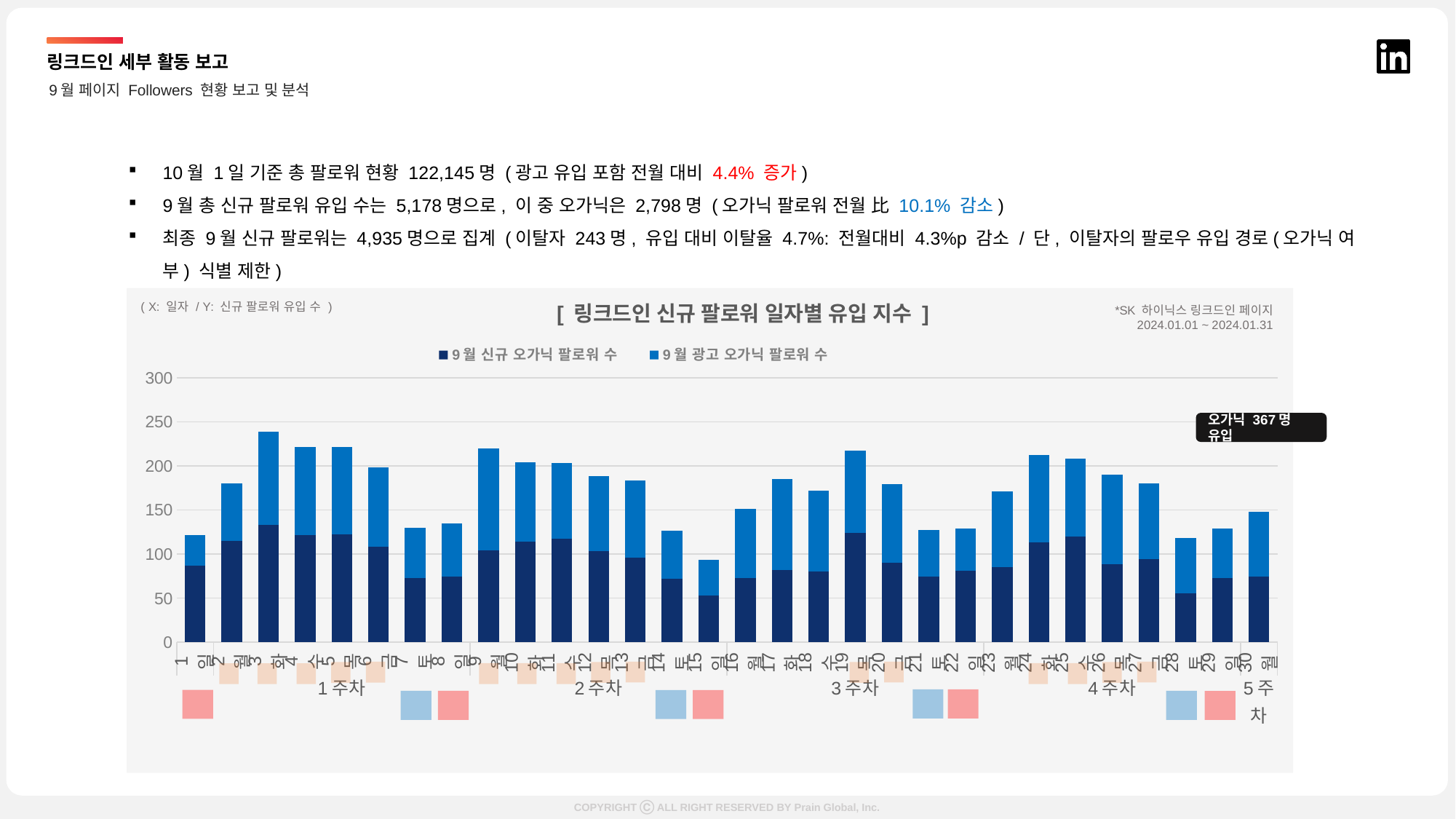

링크드인 세부 활동 보고
9월 페이지 Followers 현황 보고 및 분석
10월 1일 기준 총 팔로워 현황 122,145명 (광고 유입 포함 전월 대비 4.4% 증가)
9월 총 신규 팔로워 유입 수는 5,178명으로, 이 중 오가닉은 2,798명 (오가닉 팔로워 전월 比 10.1% 감소)
최종 9월 신규 팔로워는 4,935명으로 집계 (이탈자 243명, 유입 대비 이탈율 4.7%: 전월대비 4.3%p 감소 / 단, 이탈자의 팔로우 유입 경로(오가닉 여부) 식별 제한)

### Chart: [ 링크드인 신규 팔로워 일자별 유입 지수 ]

| Category | 9월 신규 오가닉 팔로워 수 | 9월 광고 오가닉 팔로워 수 |
|---|---|---|
| 1
일 | 87.0 | 34.0 |
| 2
월 | 115.0 | 65.0 |
| 3
화 | 133.0 | 106.0 |
| 4
수 | 121.0 | 100.0 |
| 5
목 | 122.0 | 99.0 |
| 6
금 | 108.0 | 90.0 |
| 7
토 | 73.0 | 57.0 |
| 8
일 | 74.0 | 61.0 |
| 9
월 | 104.0 | 116.0 |
| 10
화 | 114.0 | 90.0 |
| 11
수 | 117.0 | 86.0 |
| 12
목 | 103.0 | 85.0 |
| 13
금 | 96.0 | 87.0 |
| 14
토 | 72.0 | 54.0 |
| 15
일 | 53.0 | 40.0 |
| 16
월 | 73.0 | 78.0 |
| 17
화 | 82.0 | 103.0 |
| 18
수 | 80.0 | 92.0 |
| 19
목 | 124.0 | 93.0 |
| 20
금 | 90.0 | 89.0 |
| 21
토 | 74.0 | 53.0 |
| 22
일 | 81.0 | 48.0 |
| 23
월 | 85.0 | 86.0 |
| 24
화 | 113.0 | 99.0 |
| 25
수 | 120.0 | 88.0 |
| 26
목 | 88.0 | 102.0 |
| 27
금 | 94.0 | 86.0 |
| 28
토 | 55.0 | 63.0 |
| 29
일 | 73.0 | 56.0 |
| 30
월 | 74.0 | 74.0 |
오가닉 367명 유입